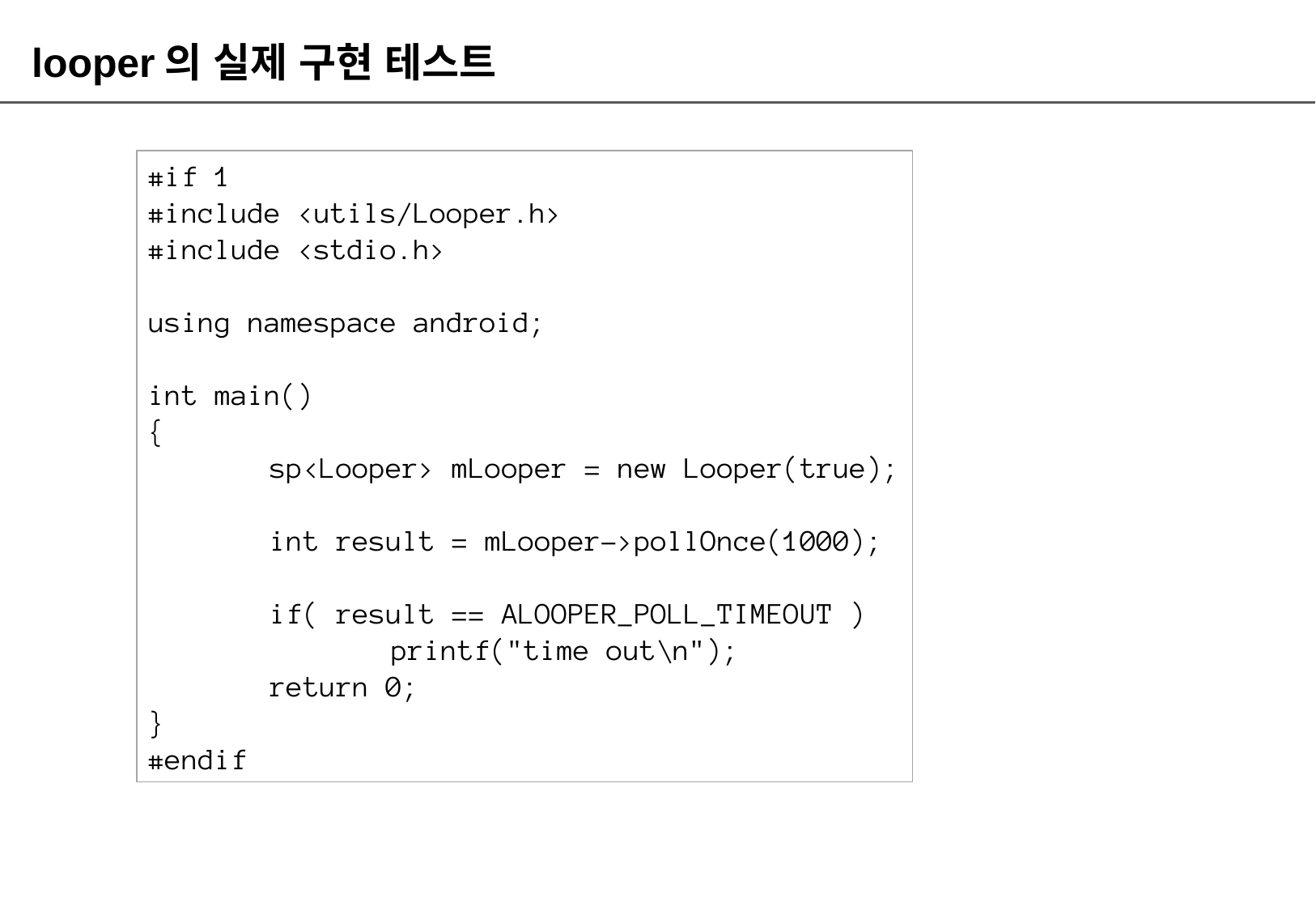

# looper의 실제 구현 테스트
#if 1
#include <utils/Looper.h>
#include <stdio.h>

using namespace android;

int main()
{
	sp<Looper> mLooper = new Looper(true);

	int result = mLooper->pollOnce(1000);

	if( result == ALOOPER_POLL_TIMEOUT )
		printf("time out\n");
	return 0;
}
#endif